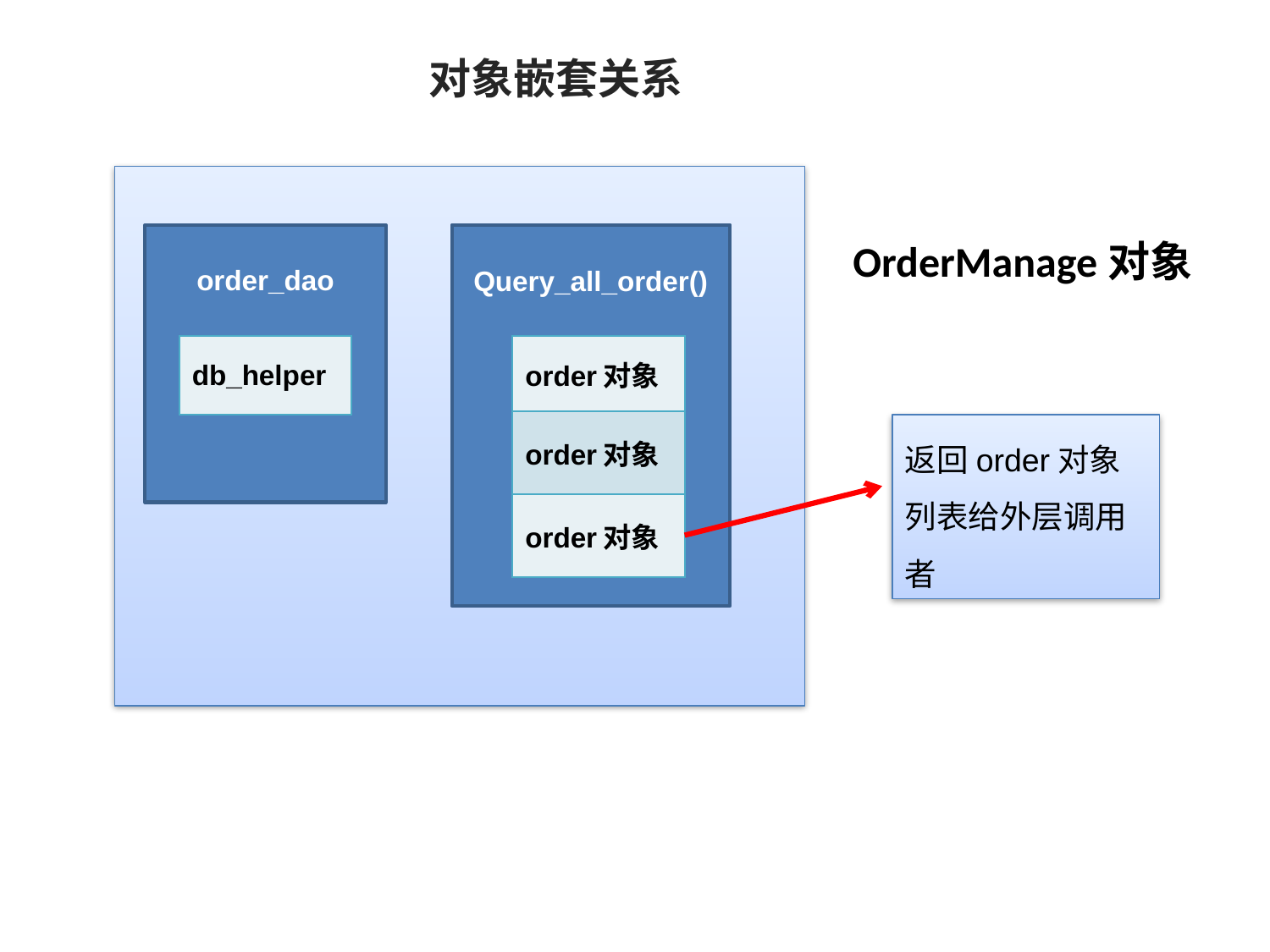

对象嵌套关系

Query_all_order()

order_dao

OrderManage对象
| db\_helper |
| --- |
| order对象 |
| --- |
| order对象 |
| order对象 |
返回order对象列表给外层调用者